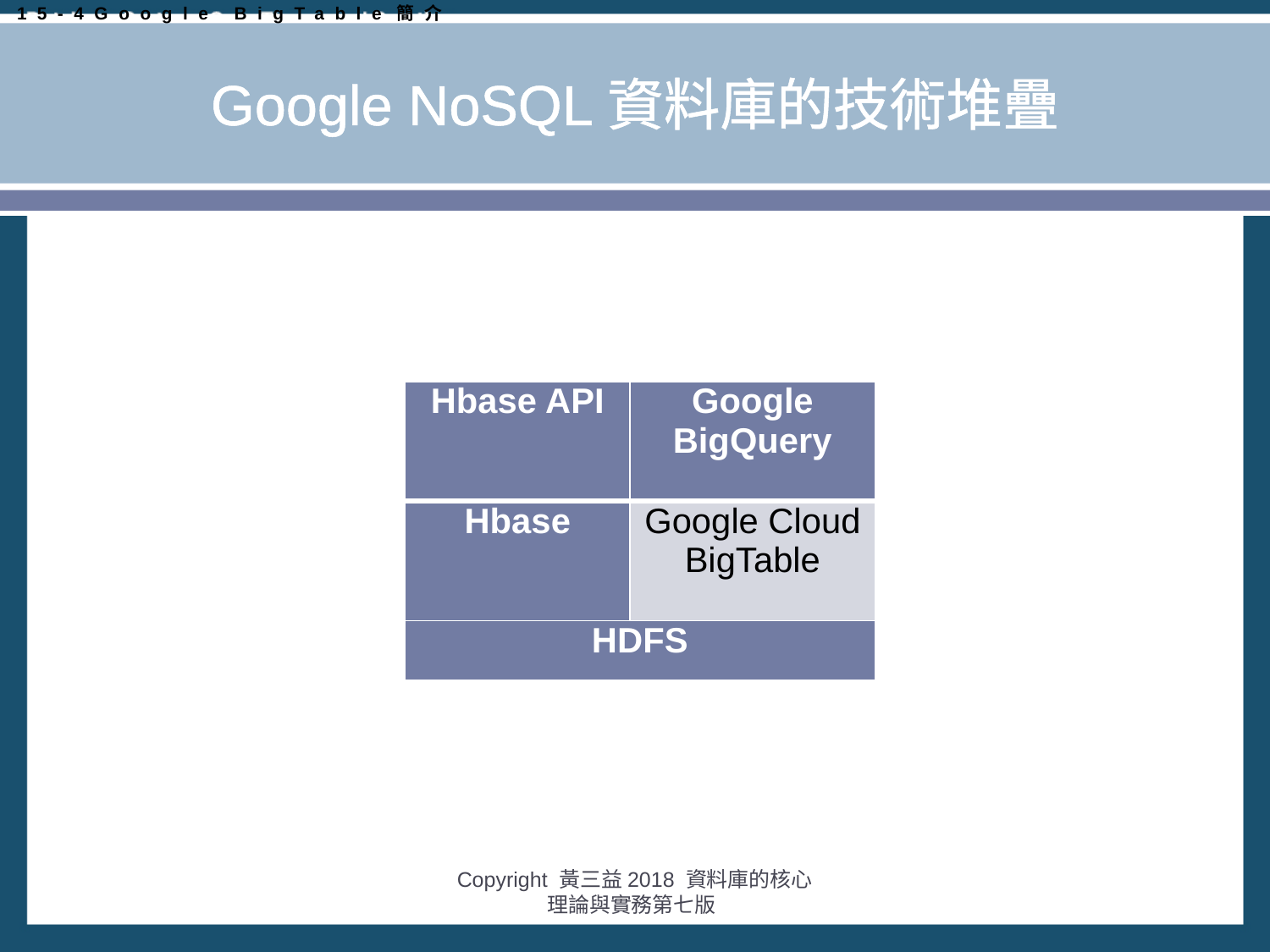

15-4Google BigTable簡介

# Google NoSQL資料庫的技術堆疊
| Hbase API | Google BigQuery |
| --- | --- |
| Hbase | Google Cloud BigTable |
| HDFS |  |
Copyright 黃三益2018 資料庫的核心理論與實務第七版